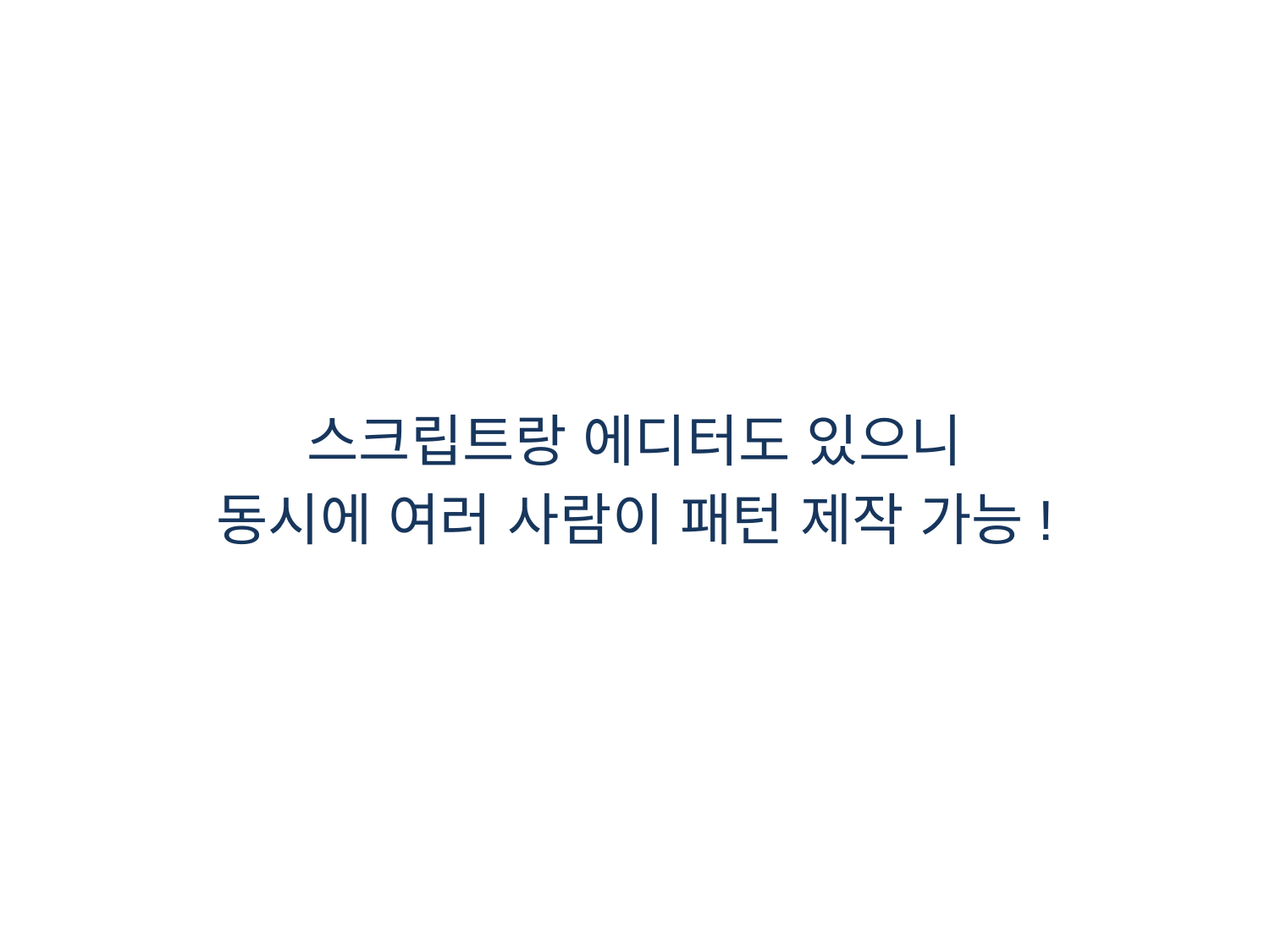

스크립트랑 에디터도 있으니
동시에 여러 사람이 패턴 제작 가능!